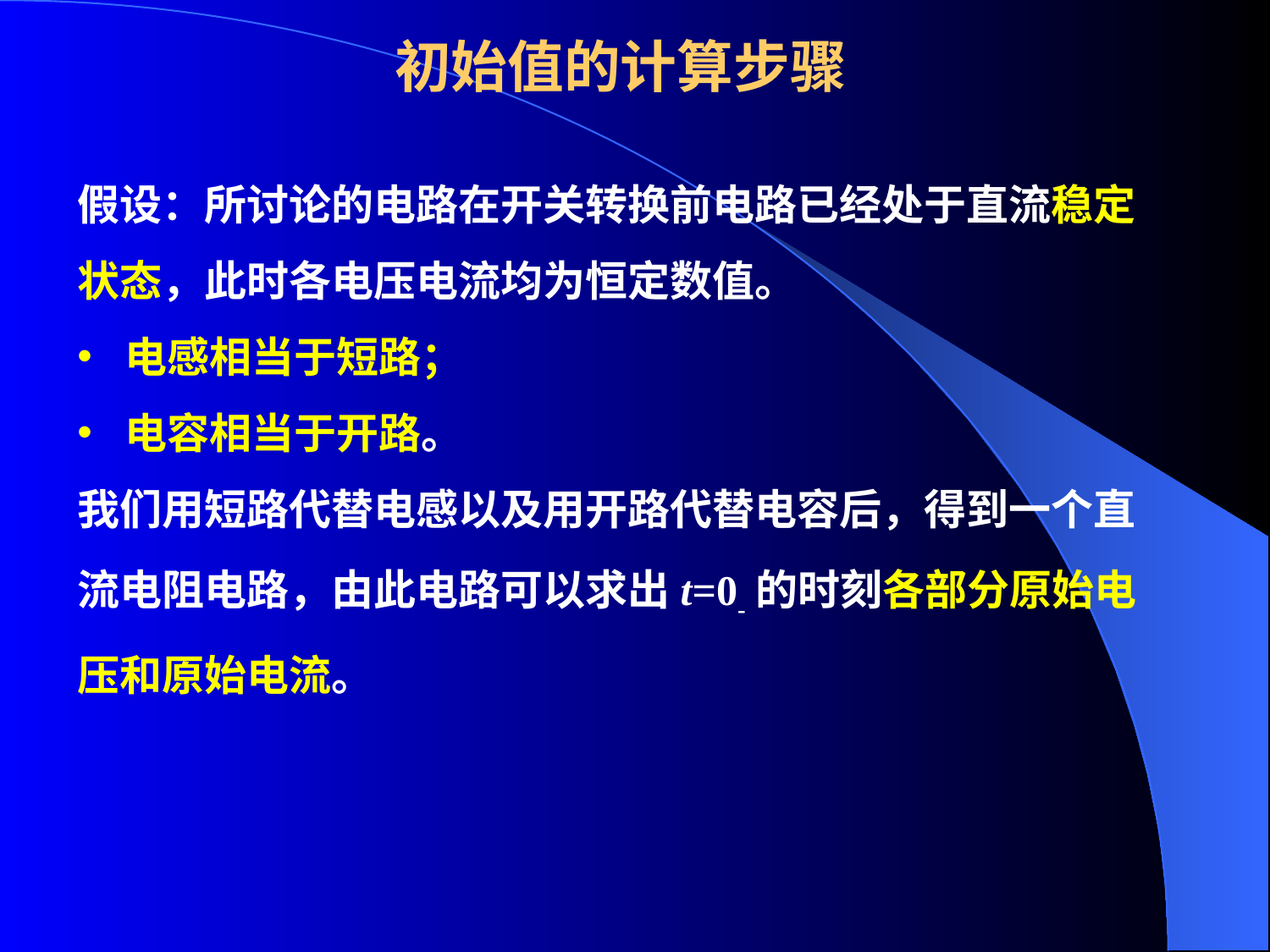

初始值的计算步骤
假设：所讨论的电路在开关转换前电路已经处于直流稳定状态，此时各电压电流均为恒定数值。
电感相当于短路；
电容相当于开路。
我们用短路代替电感以及用开路代替电容后，得到一个直流电阻电路，由此电路可以求出t=0-的时刻各部分原始电压和原始电流。